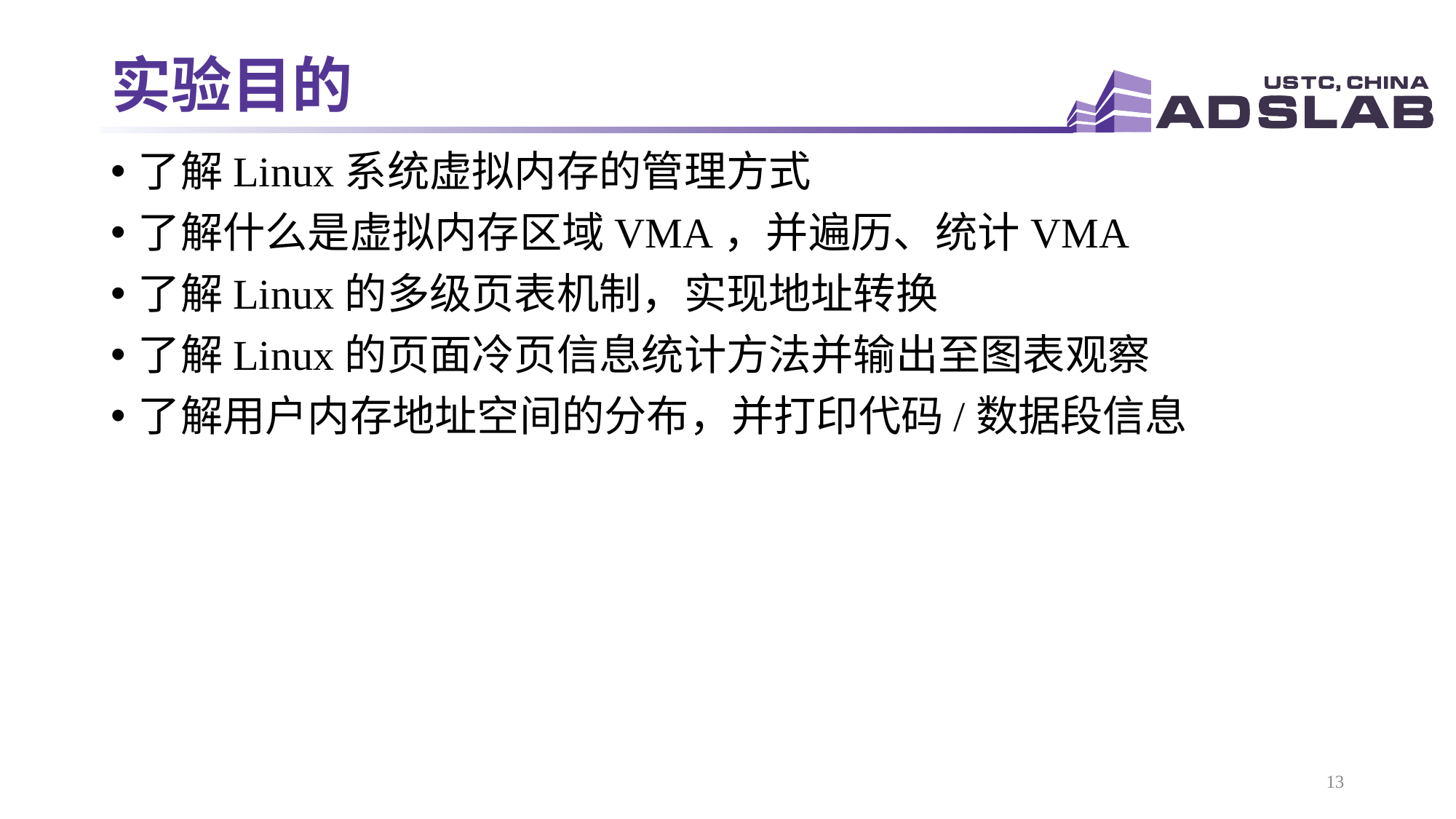

# 实验目的
了解Linux系统虚拟内存的管理方式
了解什么是虚拟内存区域VMA，并遍历、统计VMA
了解Linux的多级页表机制，实现地址转换
了解Linux的页面冷页信息统计方法并输出至图表观察
了解用户内存地址空间的分布，并打印代码/数据段信息